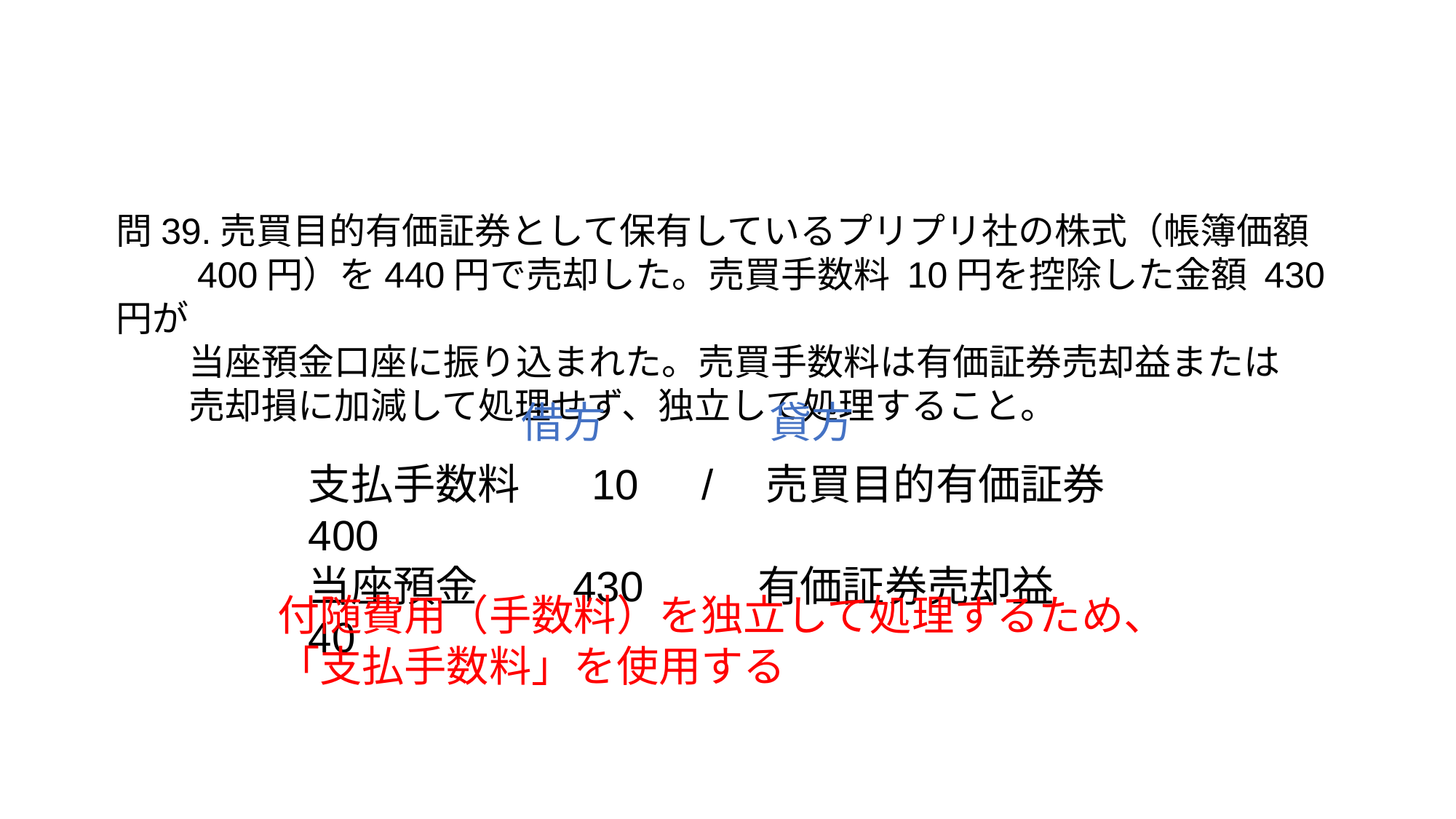

問39.売買目的有価証券として保有しているプリプリ社の株式（帳簿価額
　　400円）を440円で売却した。売買手数料 10円を控除した金額 430円が
　　当座預金口座に振り込まれた。売買手数料は有価証券売却益または
　　売却損に加減して処理せず、独立して処理すること。
借方
貸方
支払手数料　  10　/　売買目的有価証券　400
当座預金　　430　　  有価証券売却益　　  40
付随費用（手数料）を独立して処理するため、
「支払手数料」を使用する